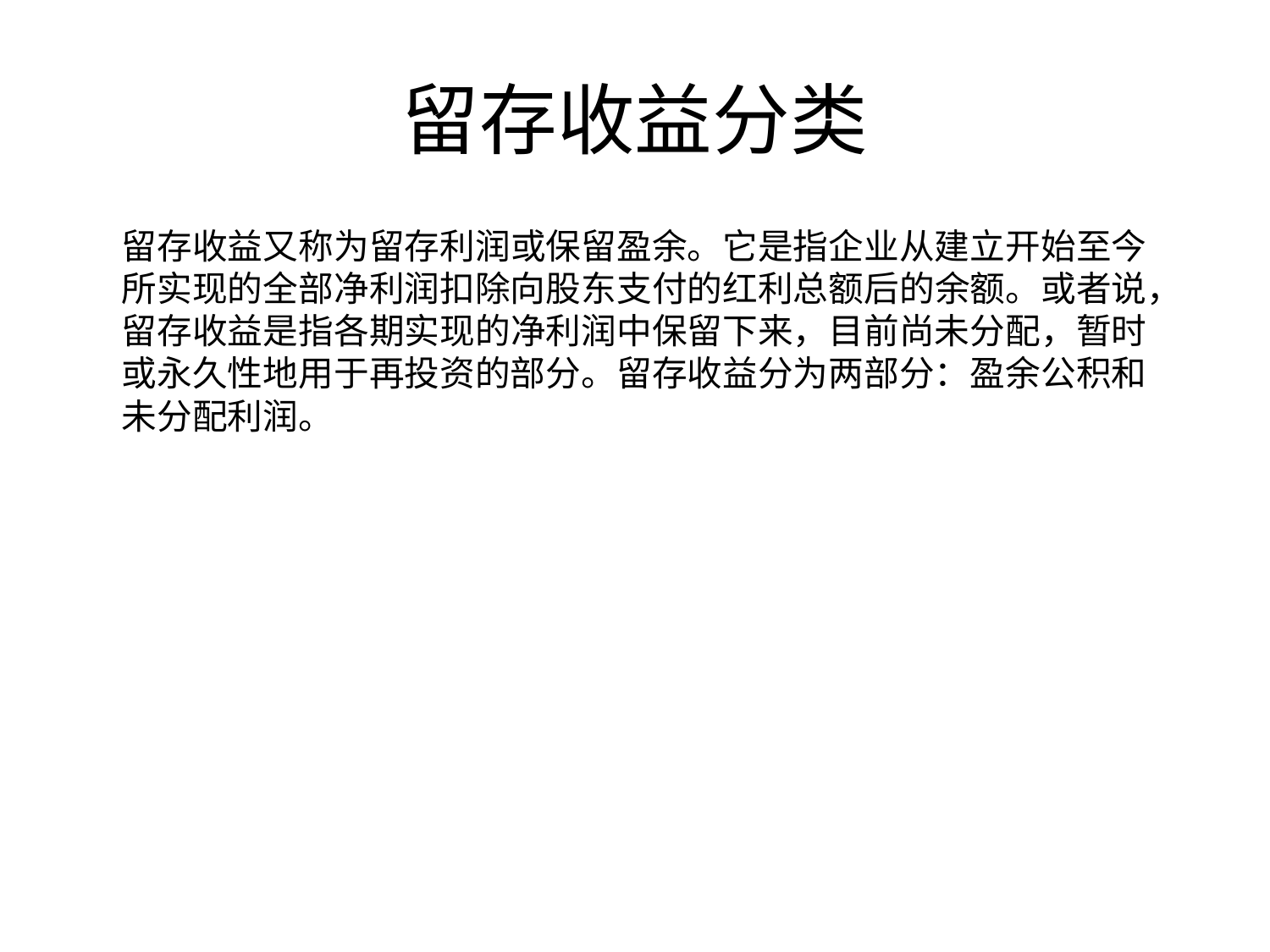

# 留存收益分类
留存收益又称为留存利润或保留盈余。它是指企业从建立开始至今所实现的全部净利润扣除向股东支付的红利总额后的余额。或者说，留存收益是指各期实现的净利润中保留下来，目前尚未分配，暂时或永久性地用于再投资的部分。留存收益分为两部分：盈余公积和未分配利润。